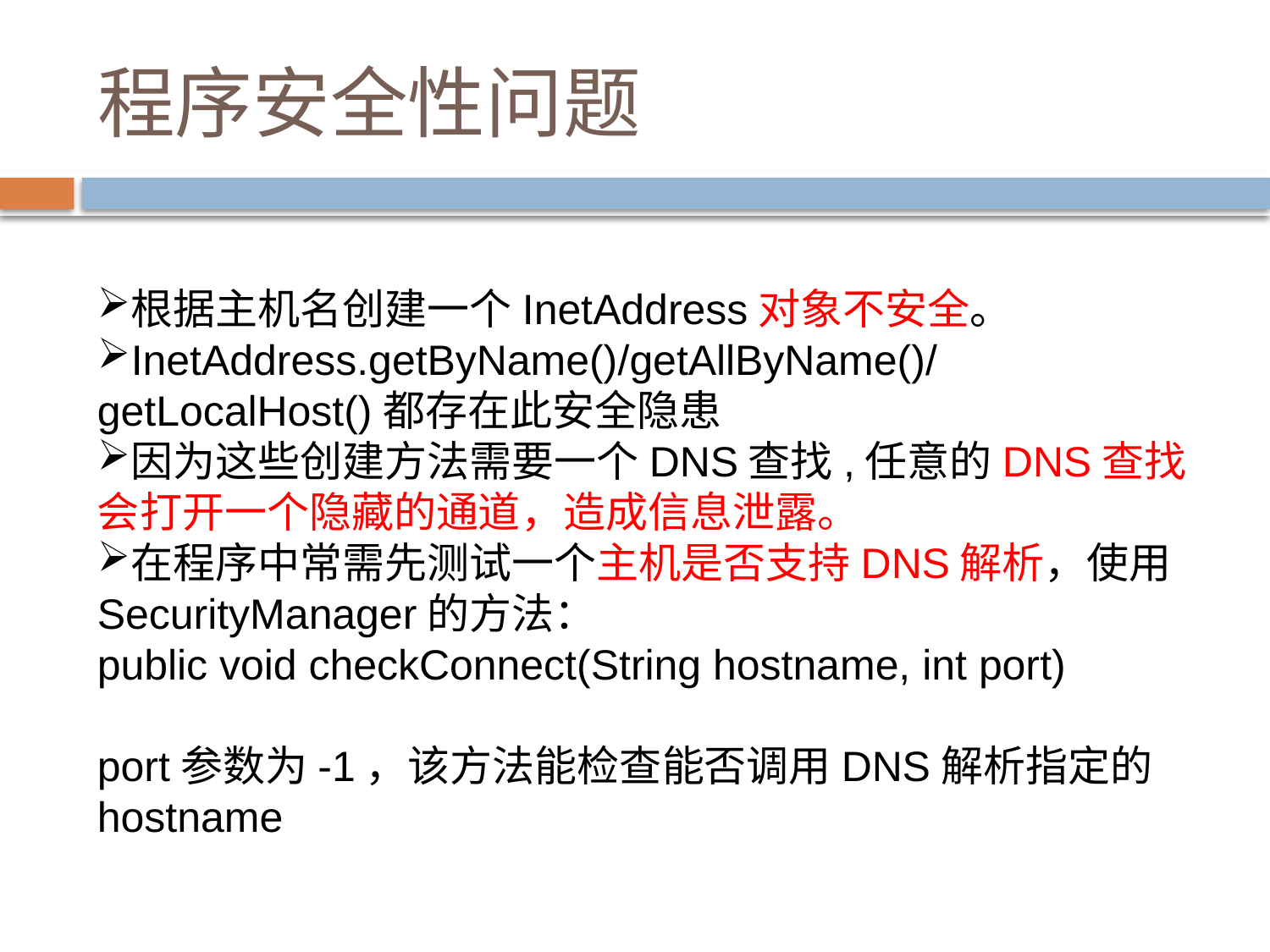

# 程序安全性问题
根据主机名创建一个InetAddress对象不安全。
InetAddress.getByName()/getAllByName()/getLocalHost()都存在此安全隐患
因为这些创建方法需要一个DNS查找,任意的DNS查找会打开一个隐藏的通道，造成信息泄露。
在程序中常需先测试一个主机是否支持DNS解析，使用SecurityManager的方法：
public void checkConnect(String hostname, int port)

port参数为-1，该方法能检查能否调用DNS解析指定的hostname